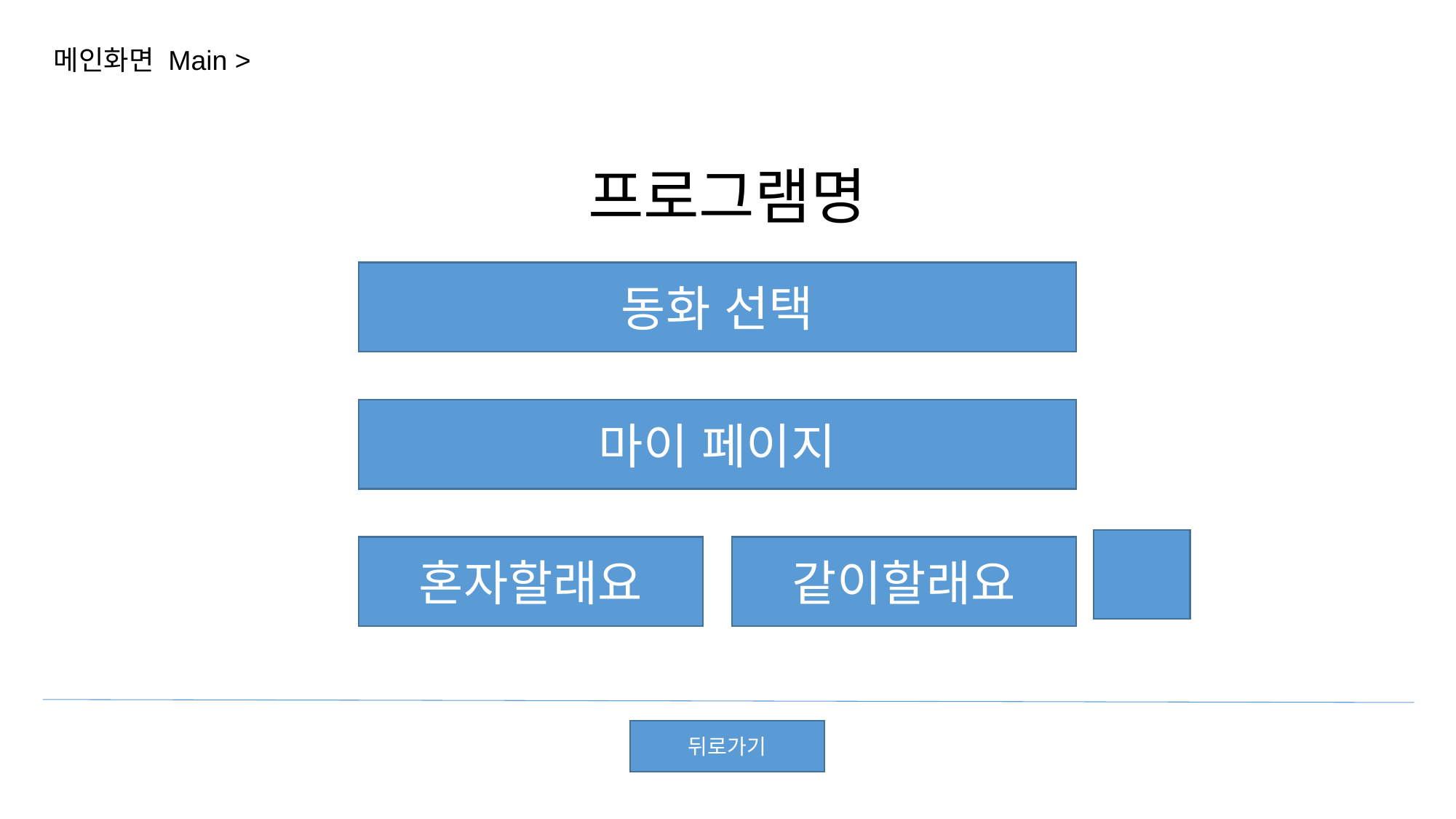

메인화면 Main >
프로그램명
동화 선택
마이 페이지

혼자할래요
같이할래요
뒤로가기